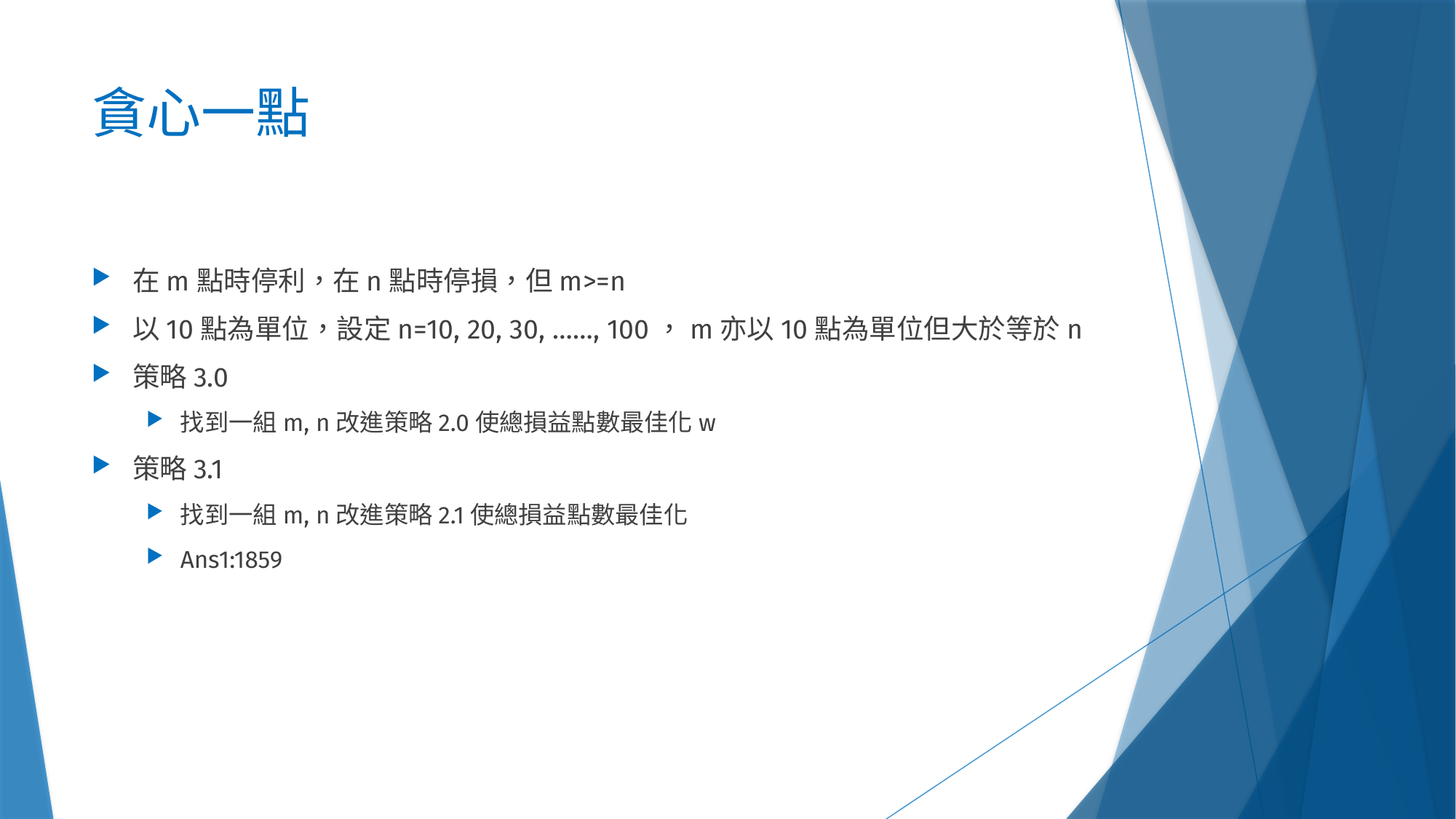

# 貪心一點
在m點時停利，在n點時停損，但m>=n
以10點為單位，設定n=10, 20, 30, ……, 100，m亦以10點為單位但大於等於n
策略3.0
找到一組m, n改進策略2.0使總損益點數最佳化w
策略3.1
找到一組m, n改進策略2.1使總損益點數最佳化
Ans1:1859